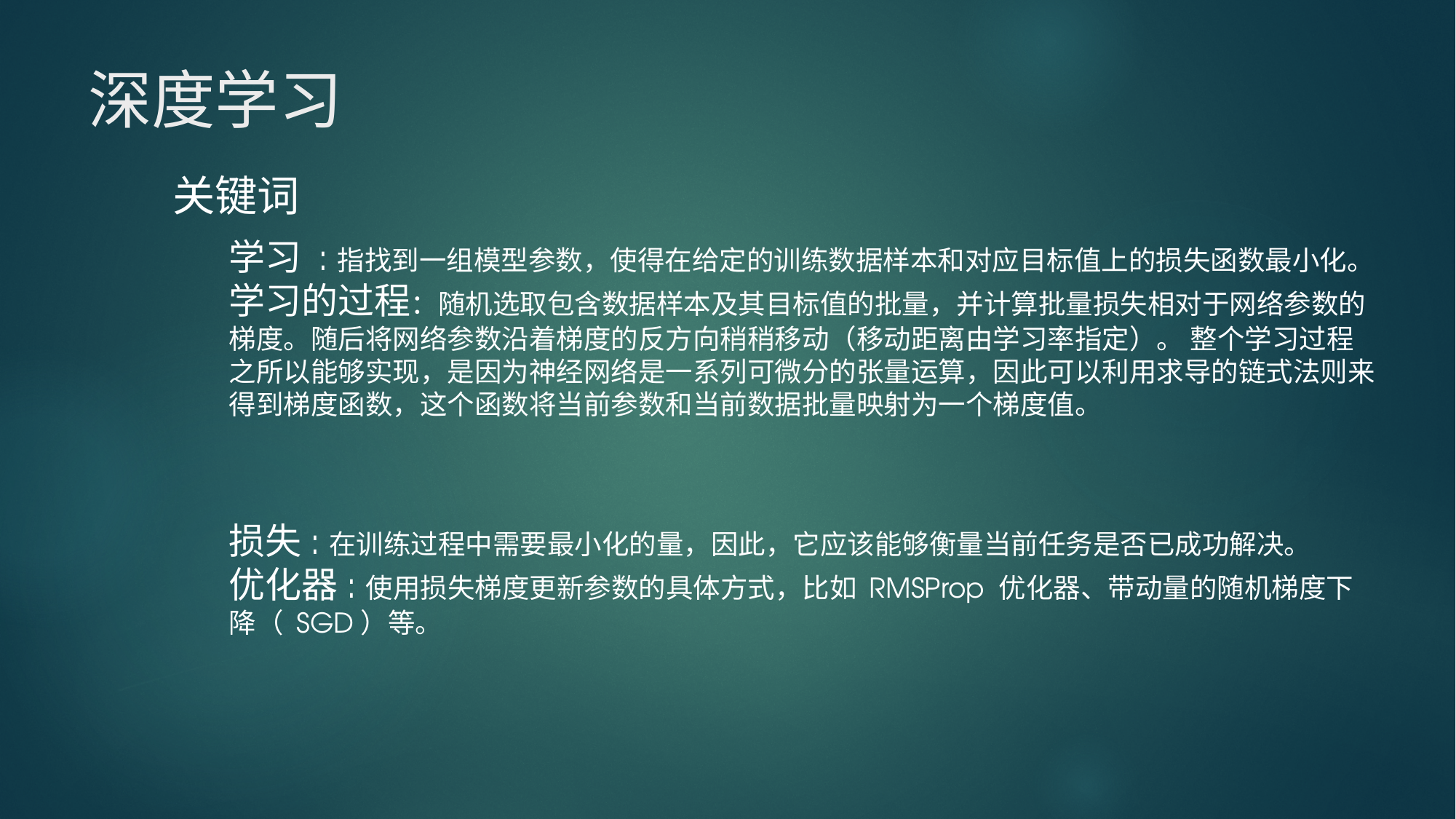

# 深度学习
关键词
学习 :指找到一组模型参数，使得在给定的训练数据样本和对应目标值上的损失函数最小化。
学习的过程：随机选取包含数据样本及其目标值的批量，并计算批量损失相对于网络参数的梯度。随后将网络参数沿着梯度的反方向稍稍移动（移动距离由学习率指定）。 整个学习过程之所以能够实现，是因为神经网络是一系列可微分的张量运算，因此可以利用求导的链式法则来得到梯度函数，这个函数将当前参数和当前数据批量映射为一个梯度值。

损失:在训练过程中需要最小化的量，因此，它应该能够衡量当前任务是否已成功解决。
优化器:使用损失梯度更新参数的具体方式，比如 RMSProp 优化器、带动量的随机梯度下降（ SGD）等。